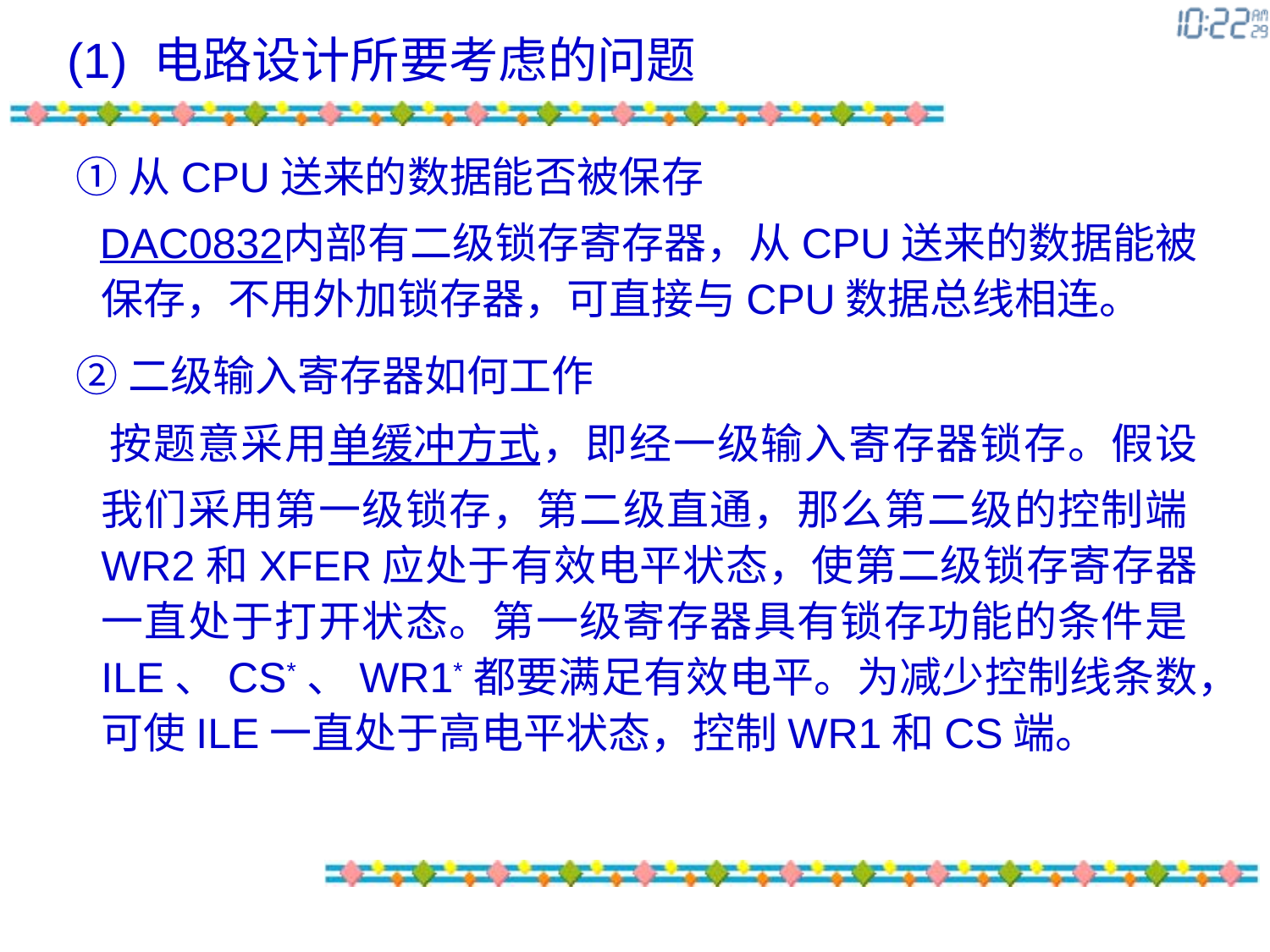

(1) 电路设计所要考虑的问题
①从CPU送来的数据能否被保存
  DAC0832内部有二级锁存寄存器，从CPU送来的数据能被保存，不用外加锁存器，可直接与CPU数据总线相连。
②二级输入寄存器如何工作
  按题意采用单缓冲方式，即经一级输入寄存器锁存。假设我们采用第一级锁存，第二级直通，那么第二级的控制端WR2和XFER应处于有效电平状态，使第二级锁存寄存器一直处于打开状态。第一级寄存器具有锁存功能的条件是ILE、CS*、WR1*都要满足有效电平。为减少控制线条数，可使ILE一直处于高电平状态，控制WR1和CS端。